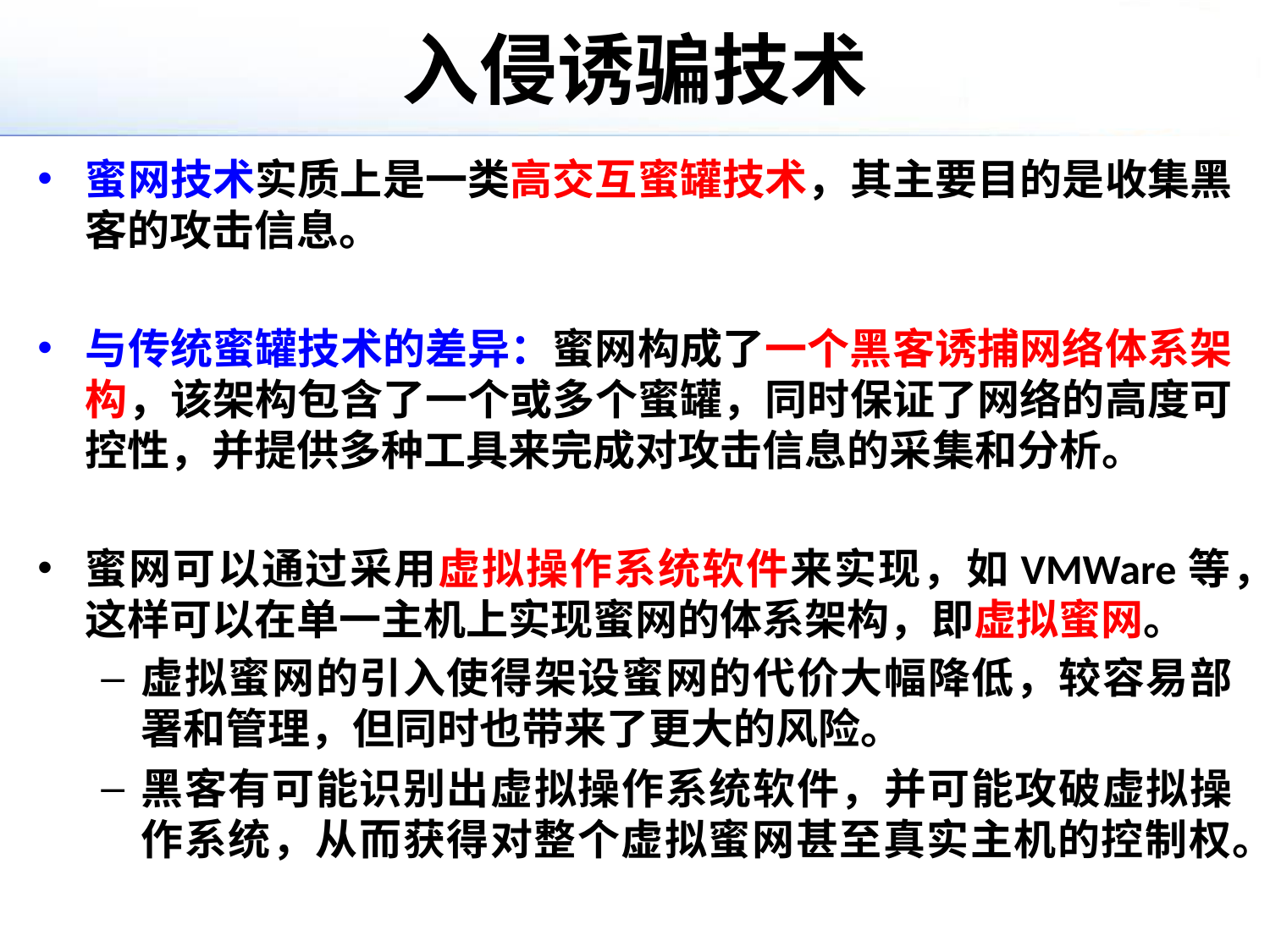

# 入侵诱骗技术
蜜网技术实质上是一类高交互蜜罐技术，其主要目的是收集黑客的攻击信息。

与传统蜜罐技术的差异：蜜网构成了一个黑客诱捕网络体系架构，该架构包含了一个或多个蜜罐，同时保证了网络的高度可控性，并提供多种工具来完成对攻击信息的采集和分析。

蜜网可以通过采用虚拟操作系统软件来实现，如VMWare等，这样可以在单一主机上实现蜜网的体系架构，即虚拟蜜网。
虚拟蜜网的引入使得架设蜜网的代价大幅降低，较容易部署和管理，但同时也带来了更大的风险。
黑客有可能识别出虚拟操作系统软件，并可能攻破虚拟操作系统，从而获得对整个虚拟蜜网甚至真实主机的控制权。